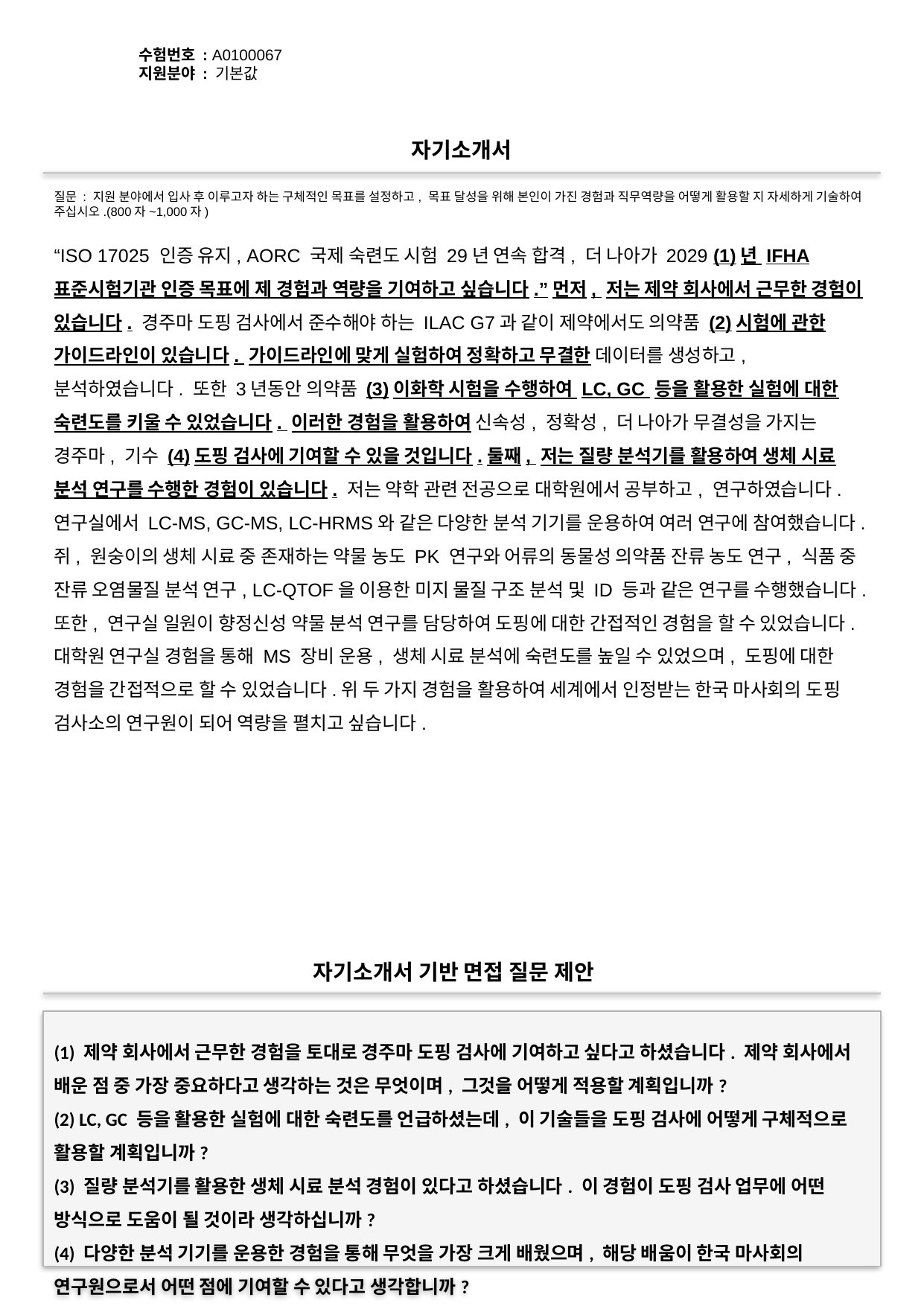

수험번호 : A0100067
지원분야 : 기본값
#

자기소개서

질문 : 지원 분야에서 입사 후 이루고자 하는 구체적인 목표를 설정하고, 목표 달성을 위해 본인이 가진 경험과 직무역량을 어떻게 활용할 지 자세하게 기술하여 주십시오.(800자~1,000자)

“ISO 17025 인증 유지, AORC 국제 숙련도 시험 29년 연속 합격, 더 나아가 2029 (1)년 IFHA 표준시험기관 인증 목표에 제 경험과 역량을 기여하고 싶습니다.”먼저, 저는 제약 회사에서 근무한 경험이 있습니다. 경주마 도핑 검사에서 준수해야 하는 ILAC G7과 같이 제약에서도 의약품 (2)시험에 관한 가이드라인이 있습니다. 가이드라인에 맞게 실험하여 정확하고 무결한 데이터를 생성하고, 분석하였습니다. 또한 3년동안 의약품 (3)이화학 시험을 수행하여 LC, GC 등을 활용한 실험에 대한 숙련도를 키울 수 있었습니다. 이러한 경험을 활용하여 신속성, 정확성, 더 나아가 무결성을 가지는 경주마, 기수 (4)도핑 검사에 기여할 수 있을 것입니다.둘째, 저는 질량 분석기를 활용하여 생체 시료 분석 연구를 수행한 경험이 있습니다. 저는 약학 관련 전공으로 대학원에서 공부하고, 연구하였습니다. 연구실에서 LC-MS, GC-MS, LC-HRMS와 같은 다양한 분석 기기를 운용하여 여러 연구에 참여했습니다. 쥐, 원숭이의 생체 시료 중 존재하는 약물 농도 PK 연구와 어류의 동물성 의약품 잔류 농도 연구, 식품 중 잔류 오염물질 분석 연구, LC-QTOF을 이용한 미지 물질 구조 분석 및 ID 등과 같은 연구를 수행했습니다. 또한, 연구실 일원이 향정신성 약물 분석 연구를 담당하여 도핑에 대한 간접적인 경험을 할 수 있었습니다. 대학원 연구실 경험을 통해 MS 장비 운용, 생체 시료 분석에 숙련도를 높일 수 있었으며, 도핑에 대한 경험을 간접적으로 할 수 있었습니다.위 두 가지 경험을 활용하여 세계에서 인정받는 한국 마사회의 도핑 검사소의 연구원이 되어 역량을 펼치고 싶습니다.

자기소개서 기반 면접 질문 제안

(1) 제약 회사에서 근무한 경험을 토대로 경주마 도핑 검사에 기여하고 싶다고 하셨습니다. 제약 회사에서 배운 점 중 가장 중요하다고 생각하는 것은 무엇이며, 그것을 어떻게 적용할 계획입니까?
(2) LC, GC 등을 활용한 실험에 대한 숙련도를 언급하셨는데, 이 기술들을 도핑 검사에 어떻게 구체적으로 활용할 계획입니까?
(3) 질량 분석기를 활용한 생체 시료 분석 경험이 있다고 하셨습니다. 이 경험이 도핑 검사 업무에 어떤 방식으로 도움이 될 것이라 생각하십니까?
(4) 다양한 분석 기기를 운용한 경험을 통해 무엇을 가장 크게 배웠으며, 해당 배움이 한국 마사회의 연구원으로서 어떤 점에 기여할 수 있다고 생각합니까?